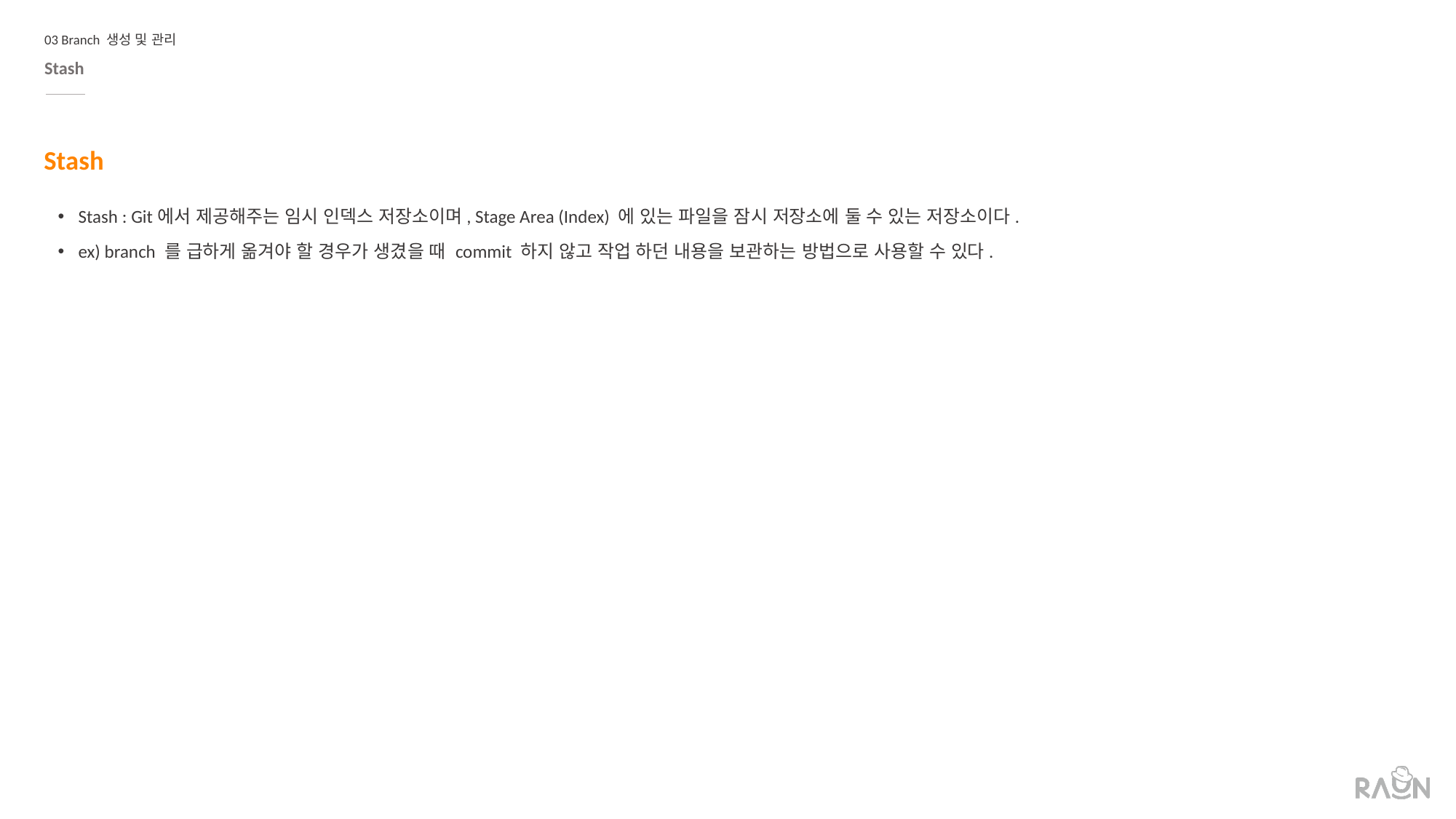

03 Branch 생성 및 관리
Stash
Stash
Stash : Git에서 제공해주는 임시 인덱스 저장소이며, Stage Area (Index) 에 있는 파일을 잠시 저장소에 둘 수 있는 저장소이다.
ex) branch 를 급하게 옮겨야 할 경우가 생겼을 때 commit 하지 않고 작업 하던 내용을 보관하는 방법으로 사용할 수 있다.